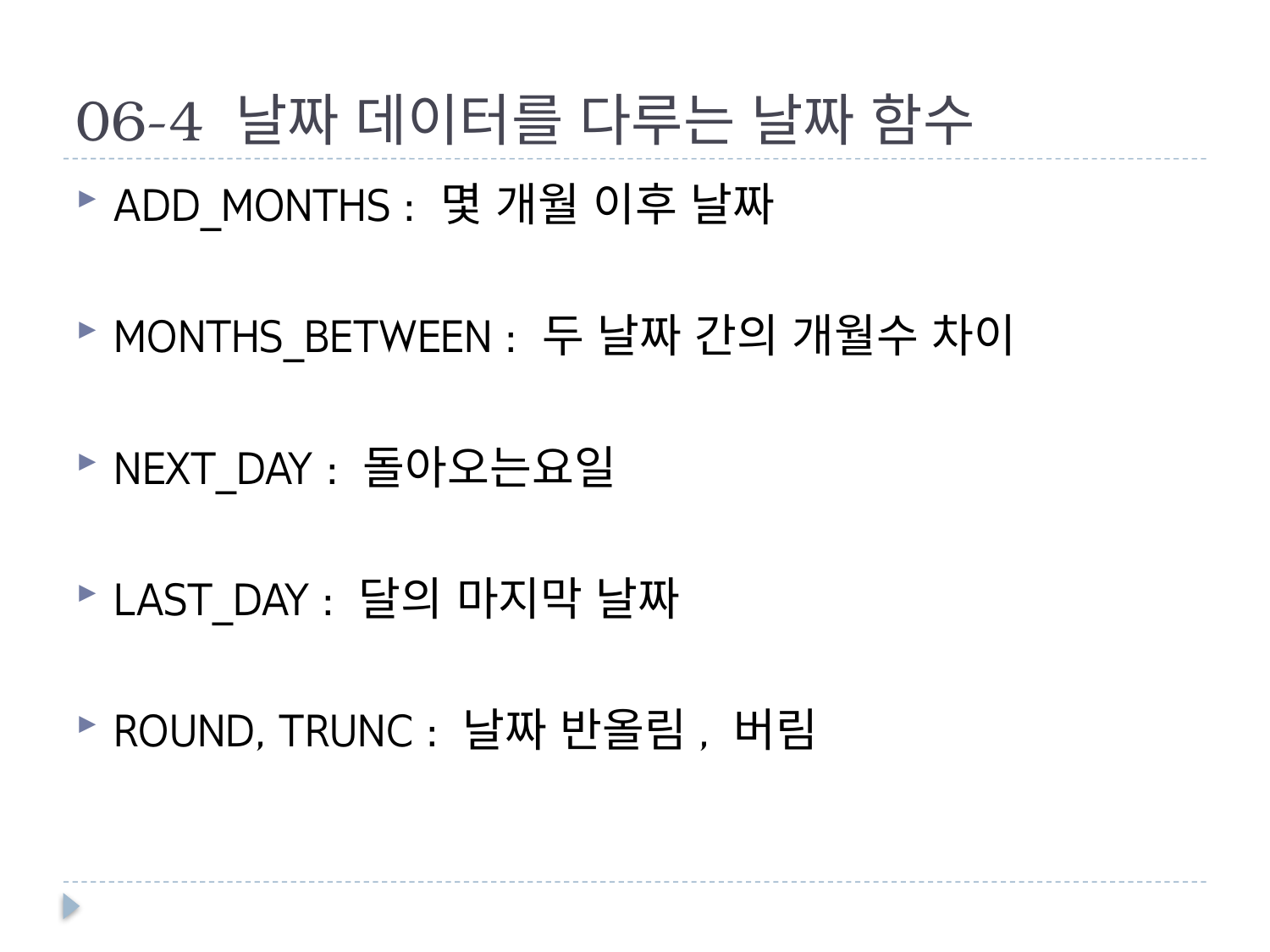

# 06-4 날짜 데이터를 다루는 날짜 함수
ADD_MONTHS : 몇 개월 이후 날짜

MONTHS_BETWEEN : 두 날짜 간의 개월수 차이

NEXT_DAY : 돌아오는요일

LAST_DAY : 달의 마지막 날짜

ROUND, TRUNC : 날짜 반올림, 버림